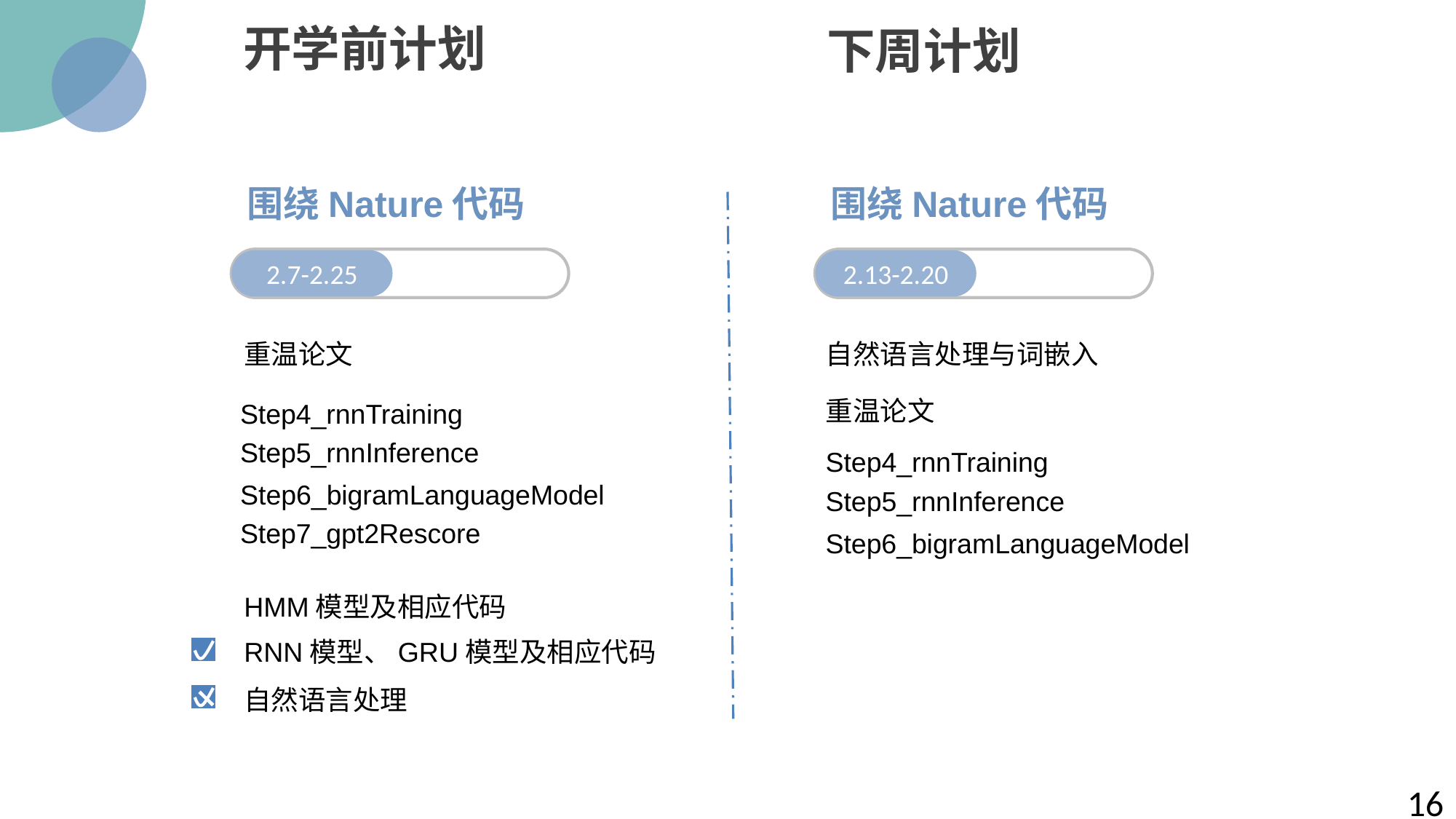

开学前计划
下周计划

围绕Nature代码
围绕Nature代码

2.7-2.25
2.13-2.20
重温论文
自然语言处理与词嵌入
重温论文
Step4_rnnTraining
Step5_rnnInference
Step4_rnnTraining
Step6_bigramLanguageModel
Step5_rnnInference
Step7_gpt2Rescore
Step6_bigramLanguageModel
HMM模型及相应代码
RNN模型、GRU模型及相应代码

自然语言处理